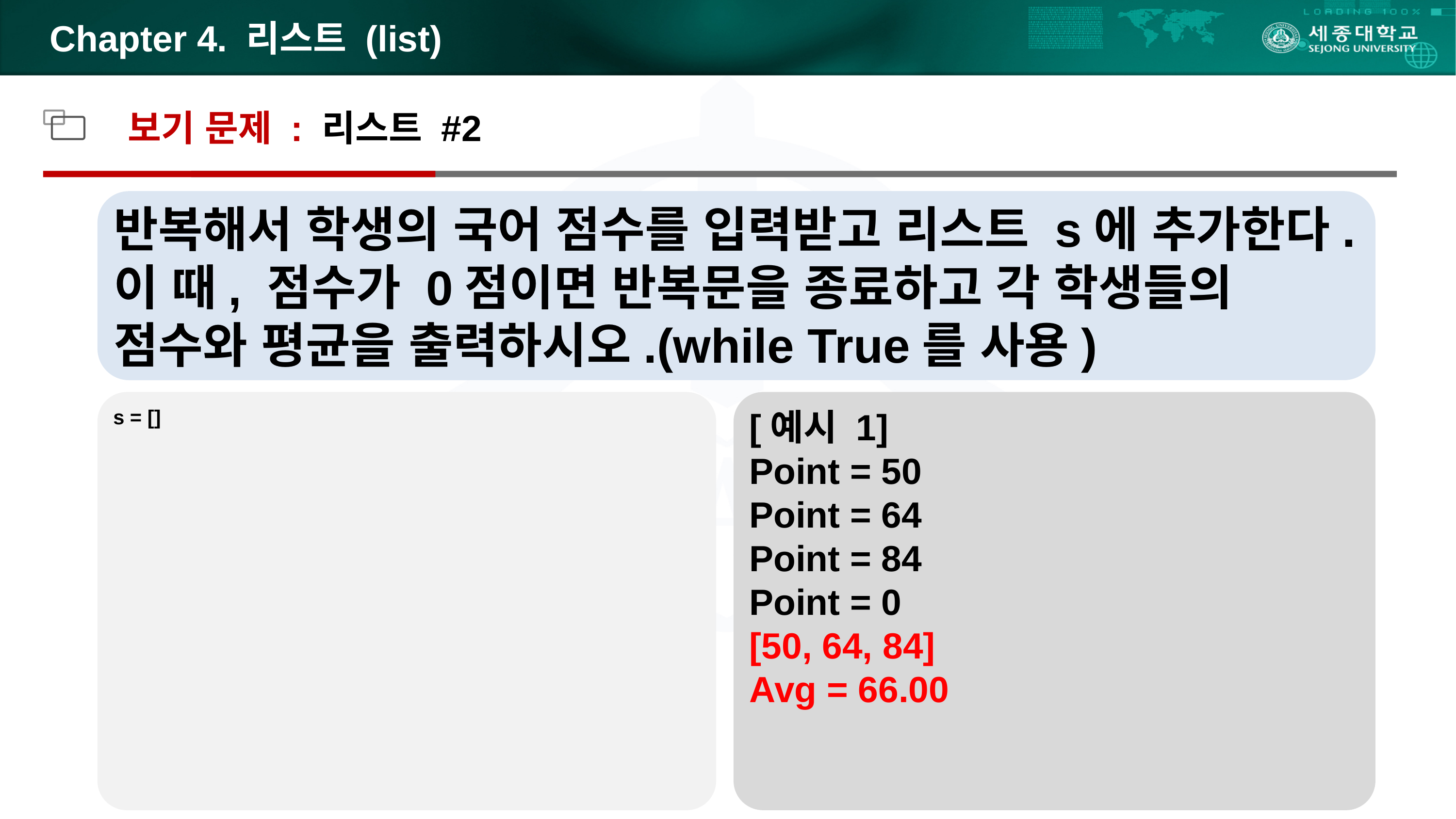

# Chapter 4. 리스트 (list)
보기 문제 : 리스트 #2
반복해서 학생의 국어 점수를 입력받고 리스트 s에 추가한다. 이 때, 점수가 0점이면 반복문을 종료하고 각 학생들의 점수와 평균을 출력하시오.(while True를 사용)
s = []
[예시 1]
Point = 50
Point = 64
Point = 84
Point = 0
[50, 64, 84]
Avg = 66.00